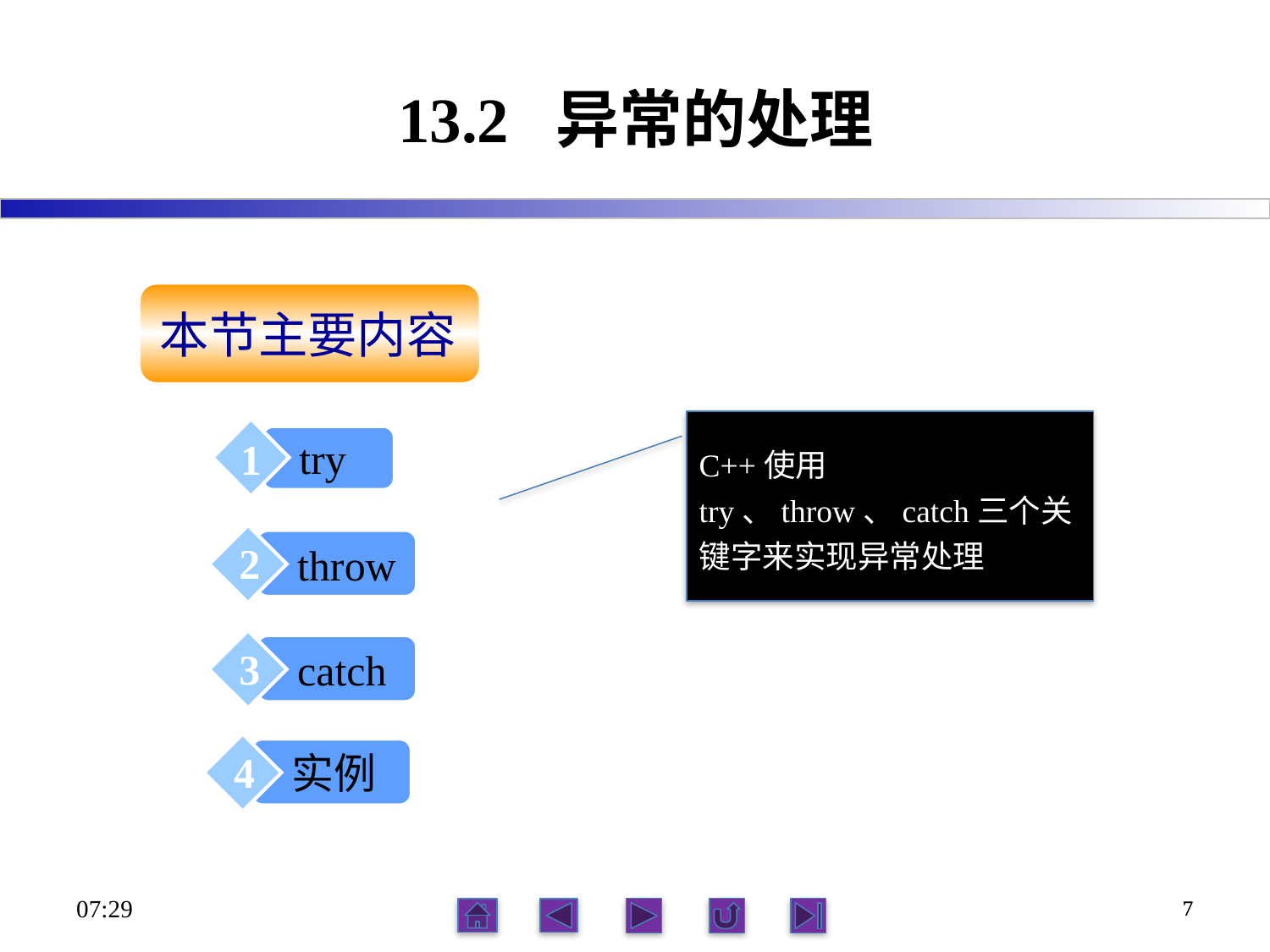

# 13.2  异常的处理

本节主要内容
C++使用try、throw、catch三个关键字来实现异常处理

try
1

2

throw
3

3

catch
3

4

实例
07:29
7